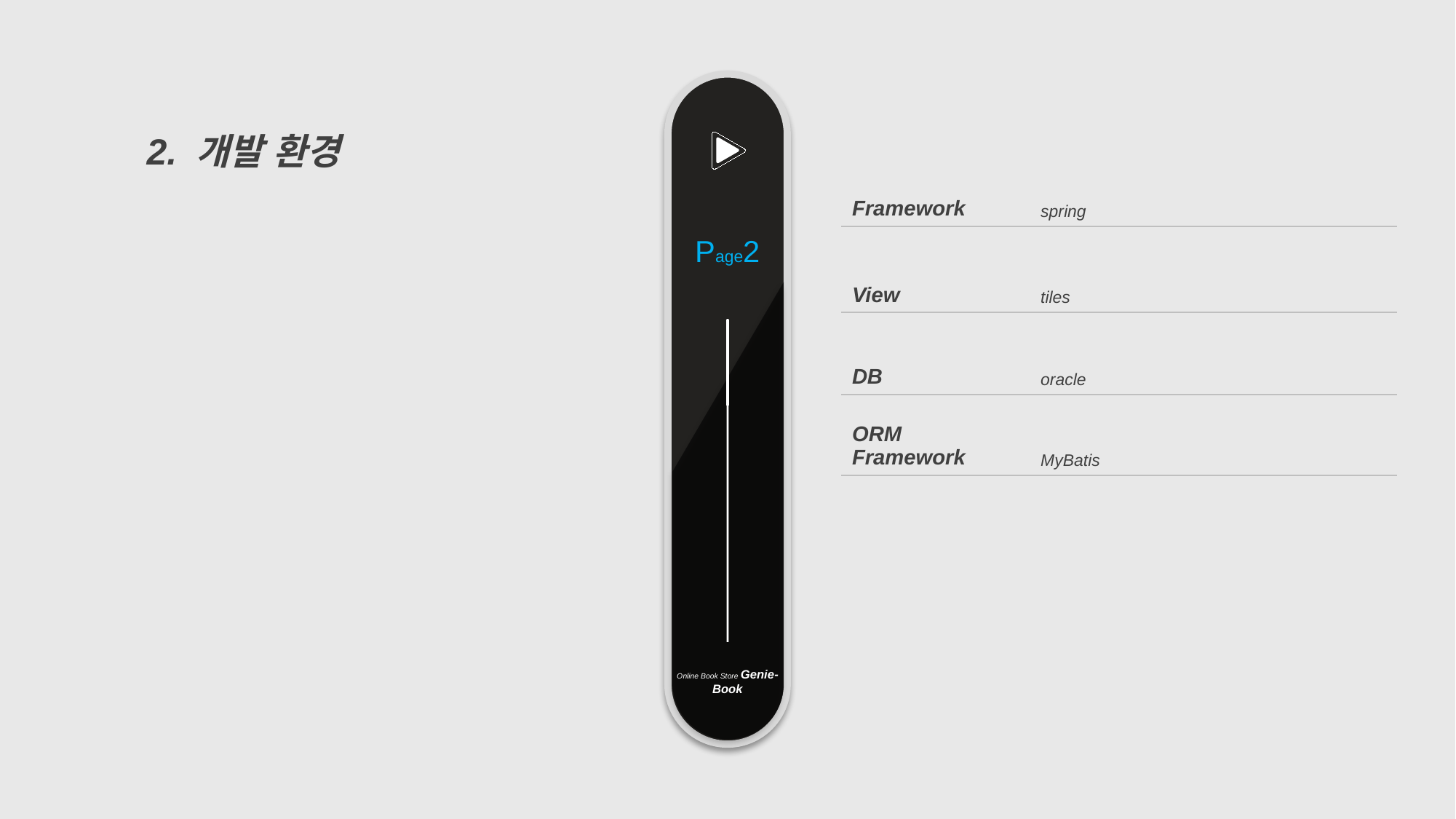

2. 개발 환경

| Framework | spring |
| --- | --- |
| View | tiles |
| DB | oracle |
| ORM Framework | MyBatis |
Page2

Online Book Store Genie-Book